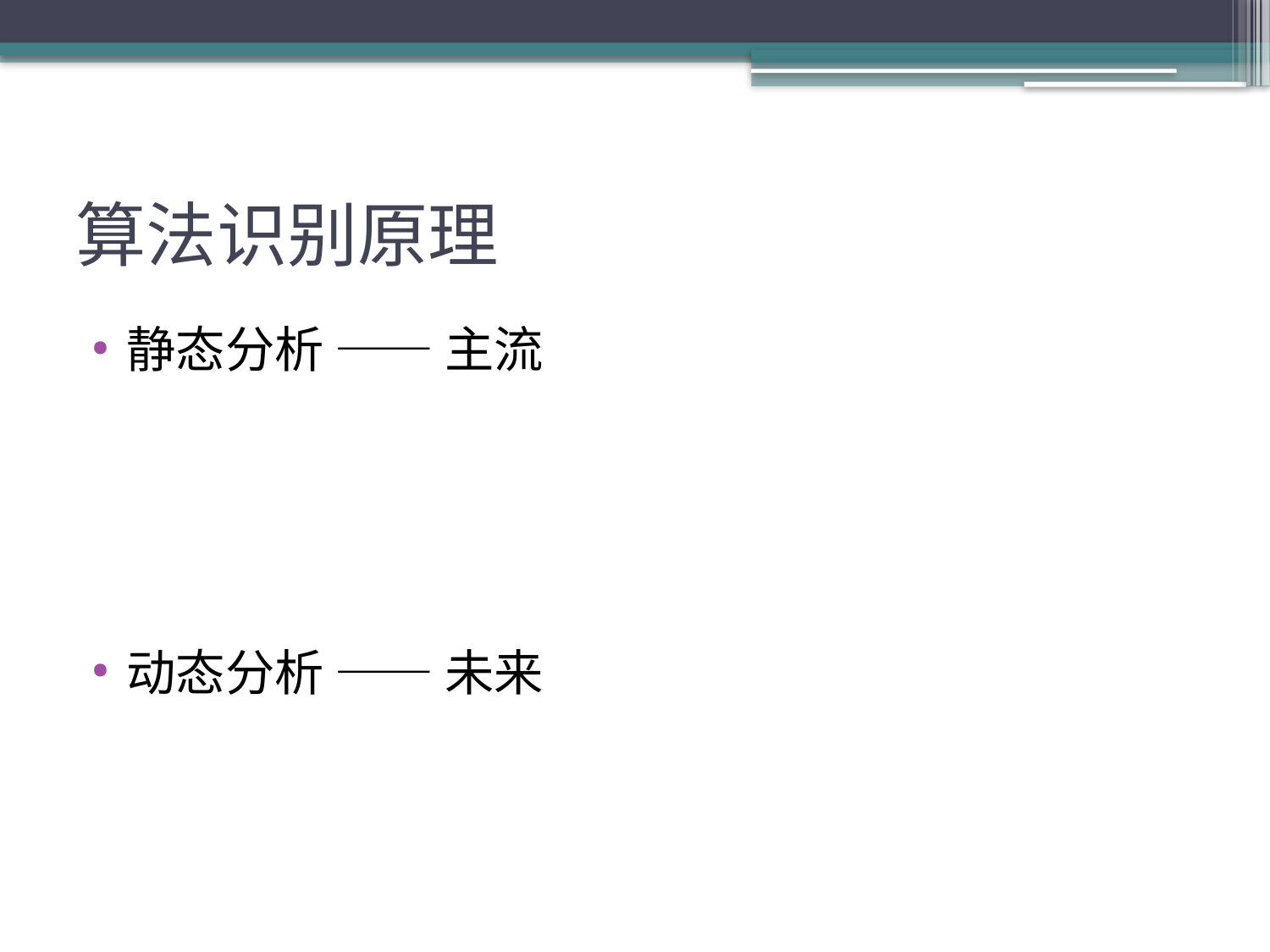

# 算法识别原理
静态分析 —— 主流

动态分析 —— 未来